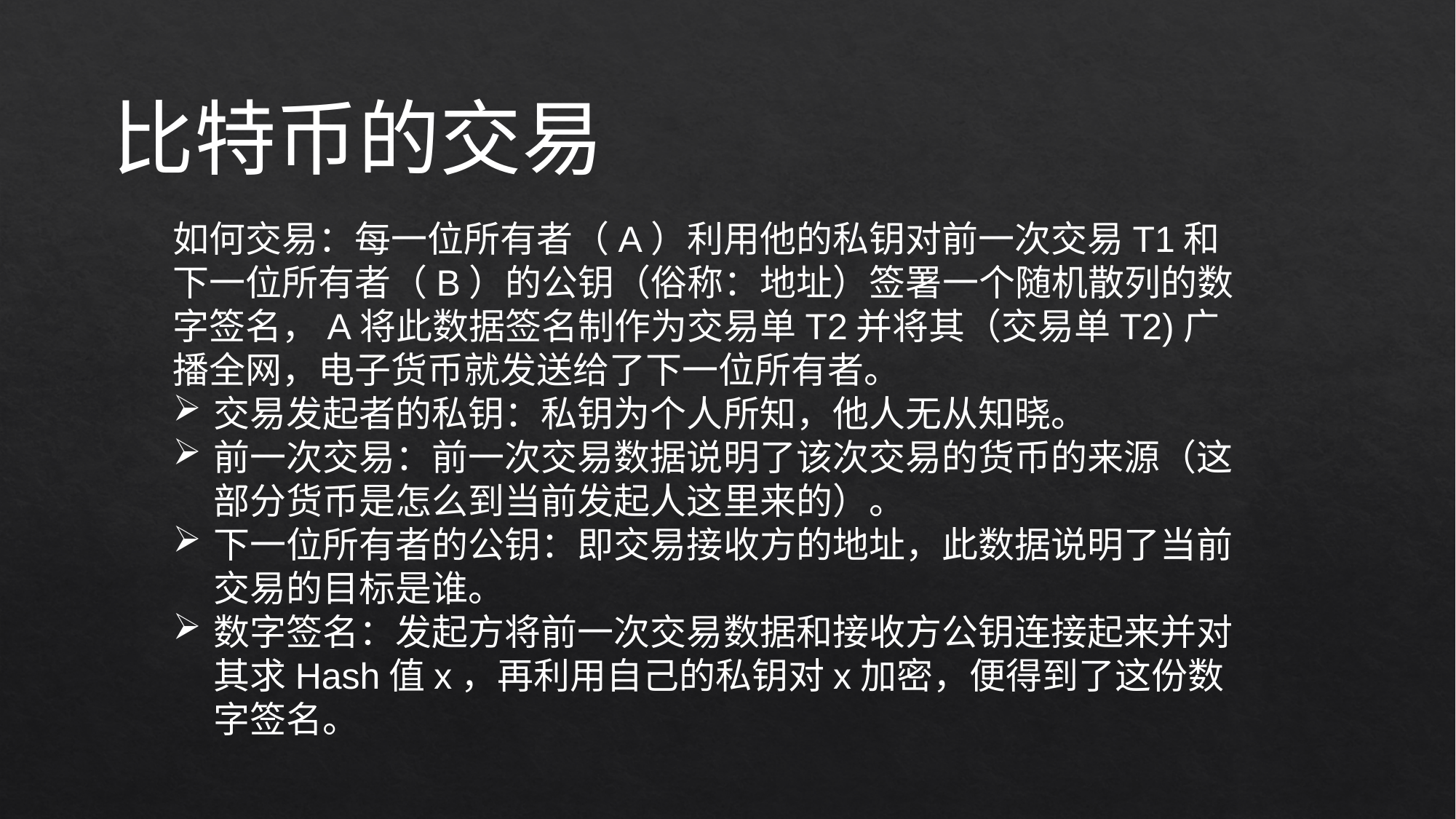

比特币的交易
如何交易：每一位所有者（A）利用他的私钥对前一次交易T1和下一位所有者（B）的公钥（俗称：地址）签署一个随机散列的数字签名，A将此数据签名制作为交易单T2并将其（交易单T2)广播全网，电子货币就发送给了下一位所有者。
交易发起者的私钥：私钥为个人所知，他人无从知晓。
前一次交易：前一次交易数据说明了该次交易的货币的来源（这部分货币是怎么到当前发起人这里来的）。
下一位所有者的公钥：即交易接收方的地址，此数据说明了当前交易的目标是谁。
数字签名：发起方将前一次交易数据和接收方公钥连接起来并对其求Hash值x，再利用自己的私钥对x加密，便得到了这份数字签名。